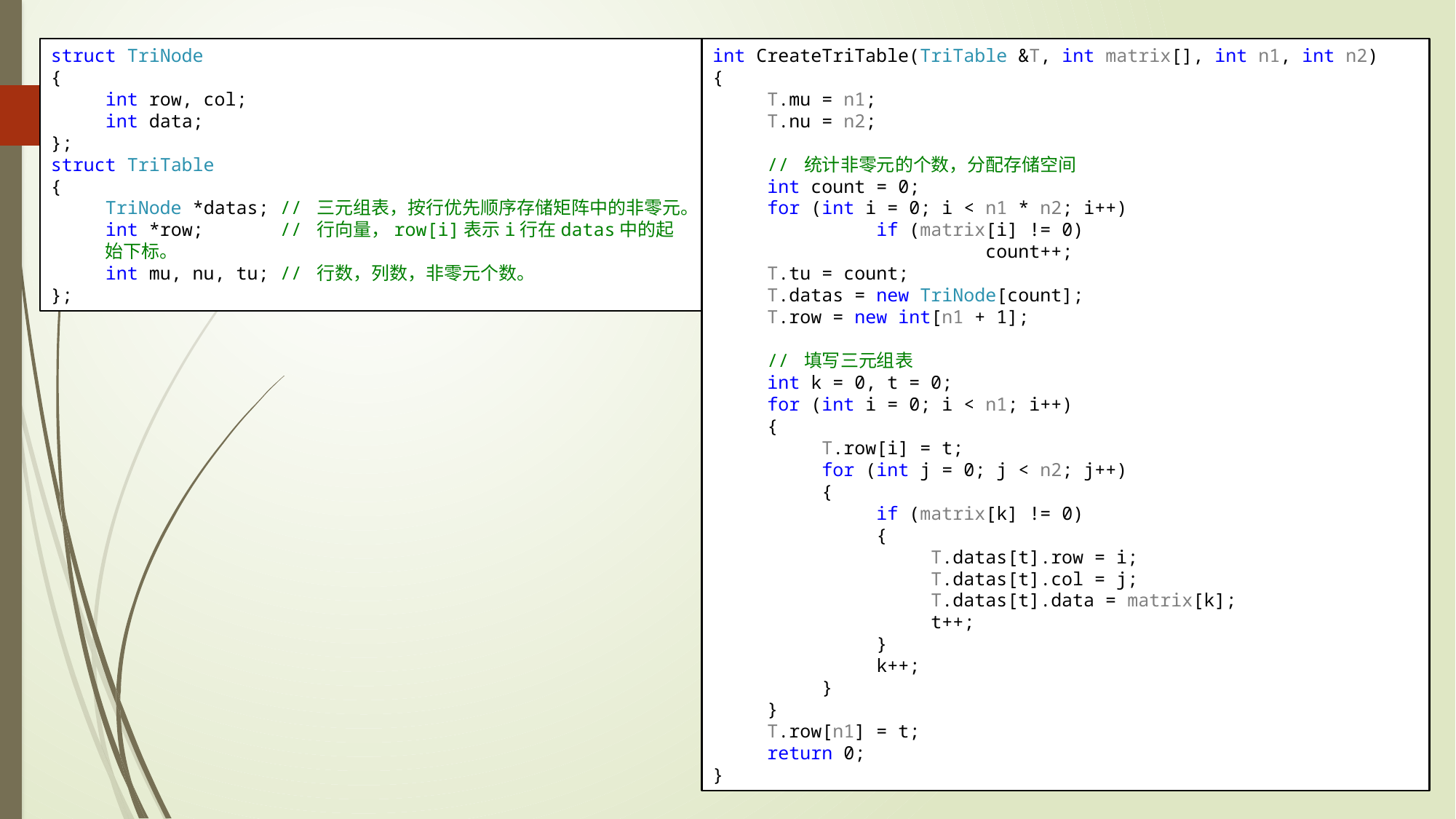

struct TriNode
{
int row, col;
int data;
};
struct TriTable
{
TriNode *datas; // 三元组表，按行优先顺序存储矩阵中的非零元。
int *row;       // 行向量，row[i]表示i行在datas中的起始下标。
int mu, nu, tu; // 行数，列数，非零元个数。
};
int CreateTriTable(TriTable &T, int matrix[], int n1, int n2)
{
T.mu = n1;
T.nu = n2;

// 统计非零元的个数，分配存储空间
int count = 0;
for (int i = 0; i < n1 * n2; i++)
	if (matrix[i] != 0)
		count++;
T.tu = count;
T.datas = new TriNode[count];
T.row = new int[n1 + 1];

// 填写三元组表
int k = 0, t = 0;
for (int i = 0; i < n1; i++)
{
T.row[i] = t;
for (int j = 0; j < n2; j++)
{
if (matrix[k] != 0)
{
T.datas[t].row = i;
T.datas[t].col = j;
T.datas[t].data = matrix[k];
t++;
}
k++;
}
}
T.row[n1] = t;
return 0;
}